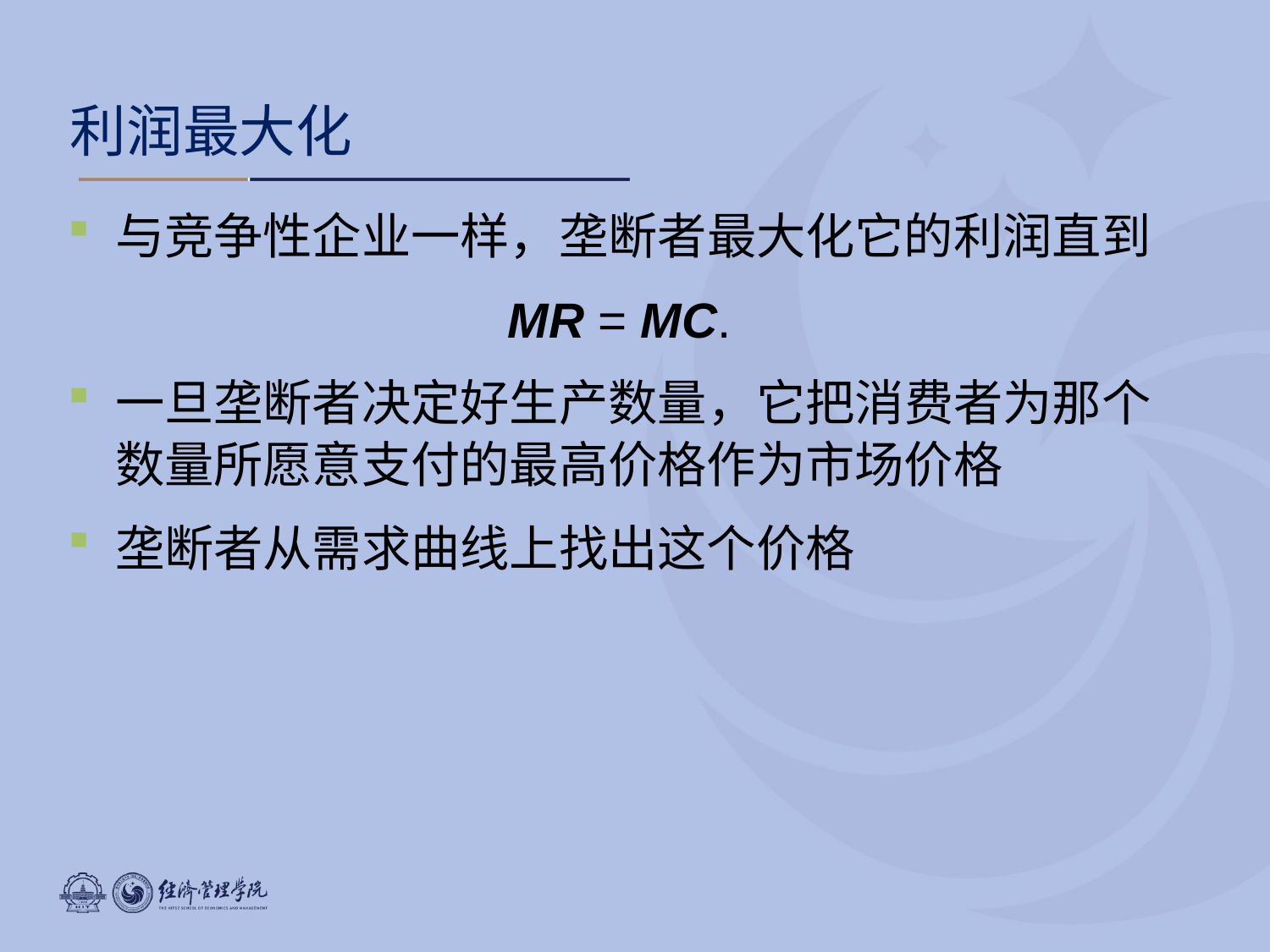

利润最大化
与竞争性企业一样，垄断者最大化它的利润直到
MR = MC.
一旦垄断者决定好生产数量，它把消费者为那个数量所愿意支付的最高价格作为市场价格
垄断者从需求曲线上找出这个价格